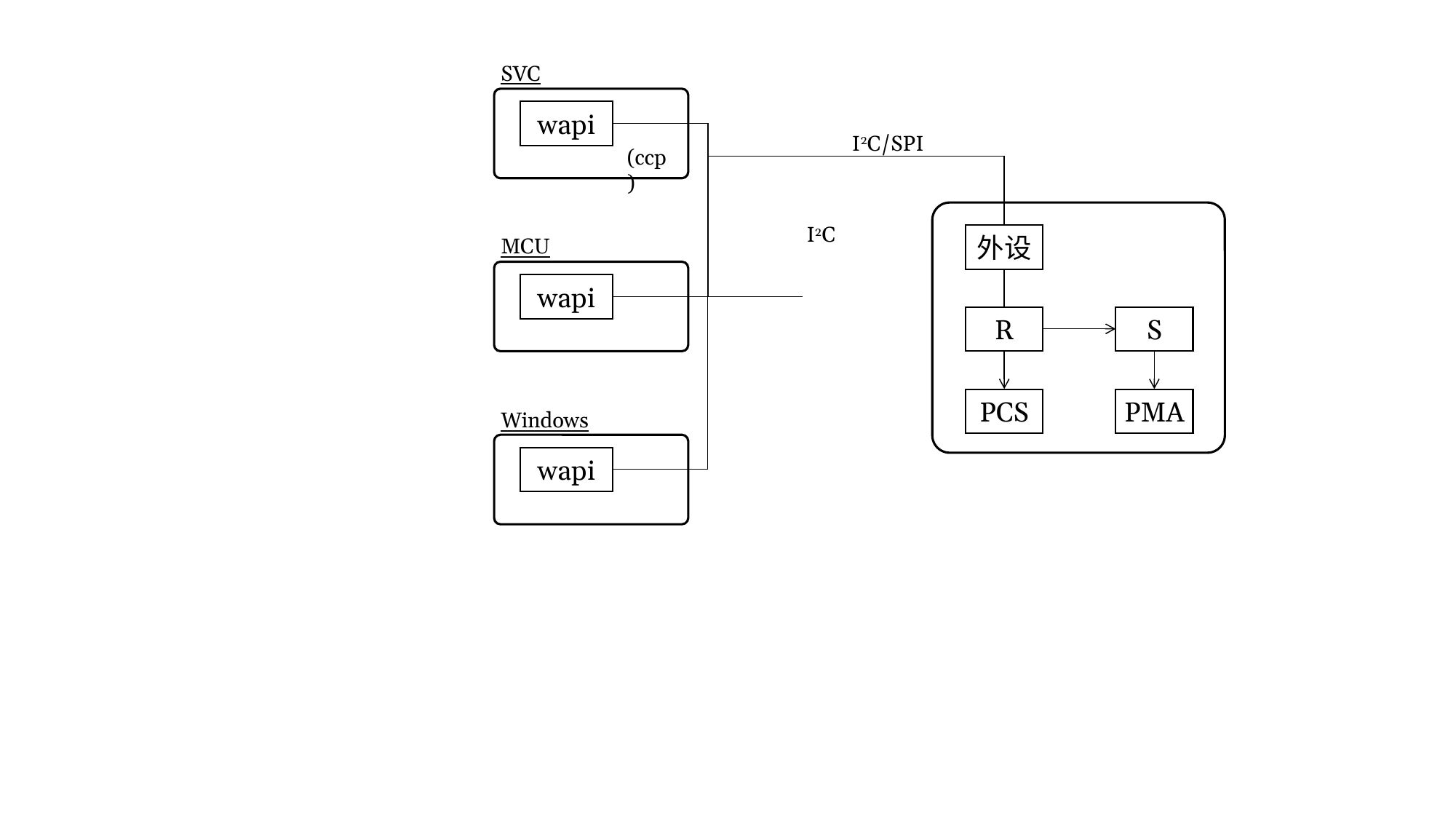

SVC

wapi
I2C/SPI
(ccp)

I2C

外设
MCU

wapi

S
R
PMA

PCS
Windows

wapi